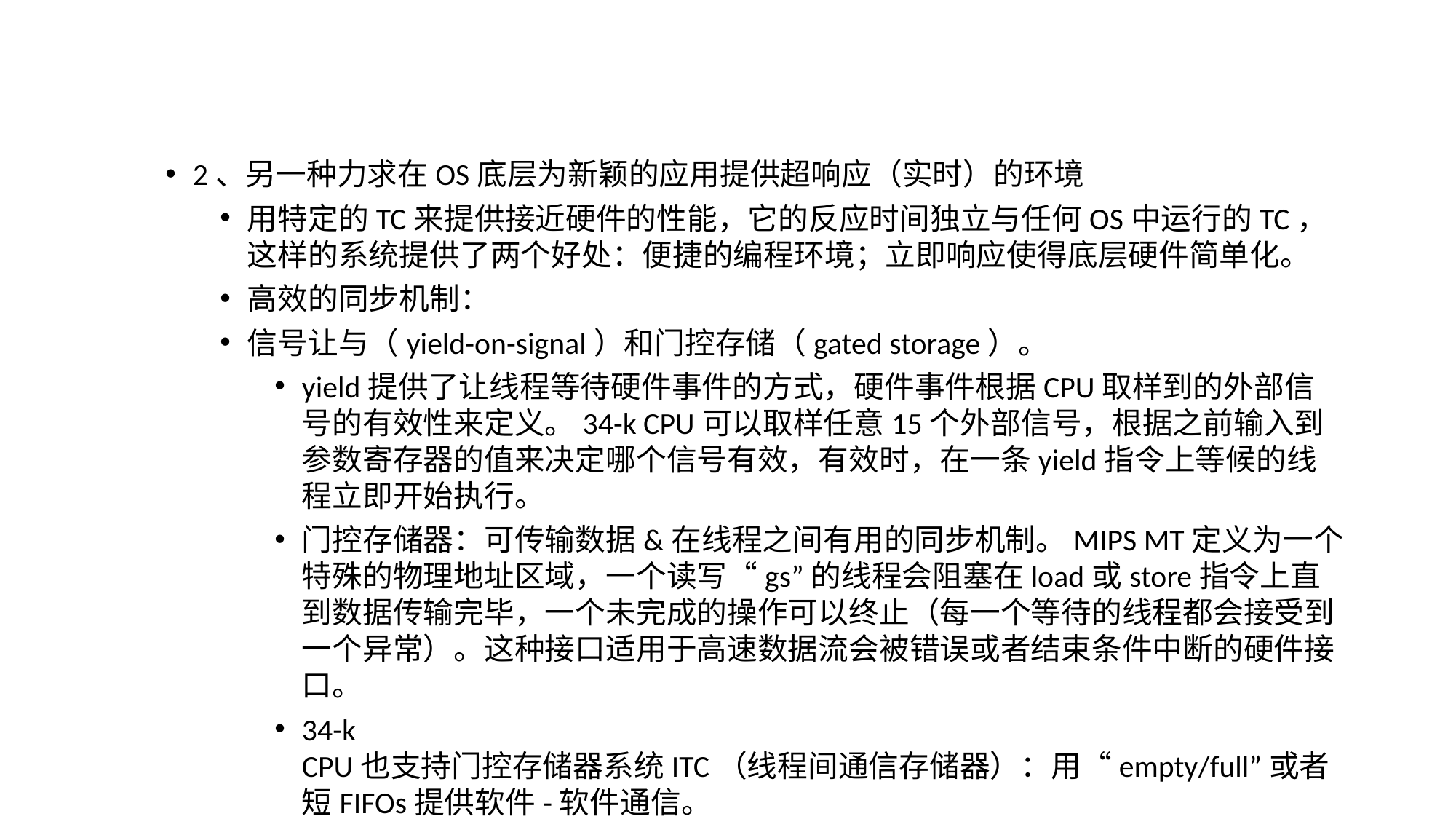

2、另一种力求在OS底层为新颖的应用提供超响应（实时）的环境
用特定的TC来提供接近硬件的性能，它的反应时间独立与任何OS中运行的TC，这样的系统提供了两个好处：便捷的编程环境；立即响应使得底层硬件简单化。
高效的同步机制：
信号让与（yield-on-signal）和门控存储（gated storage）。
yield提供了让线程等待硬件事件的方式，硬件事件根据CPU取样到的外部信号的有效性来定义。34-k CPU可以取样任意15个外部信号，根据之前输入到参数寄存器的值来决定哪个信号有效，有效时，在一条yield指令上等候的线程立即开始执行。
门控存储器：可传输数据&在线程之间有用的同步机制。MIPS MT定义为一个特殊的物理地址区域，一个读写“gs”的线程会阻塞在load或store指令上直到数据传输完毕，一个未完成的操作可以终止（每一个等待的线程都会接受到一个异常）。这种接口适用于高速数据流会被错误或者结束条件中断的硬件接口。
34-k CPU也支持门控存储器系统ITC（线程间通信存储器）：用“empty/full”或者短FIFOs提供软件-软件通信。